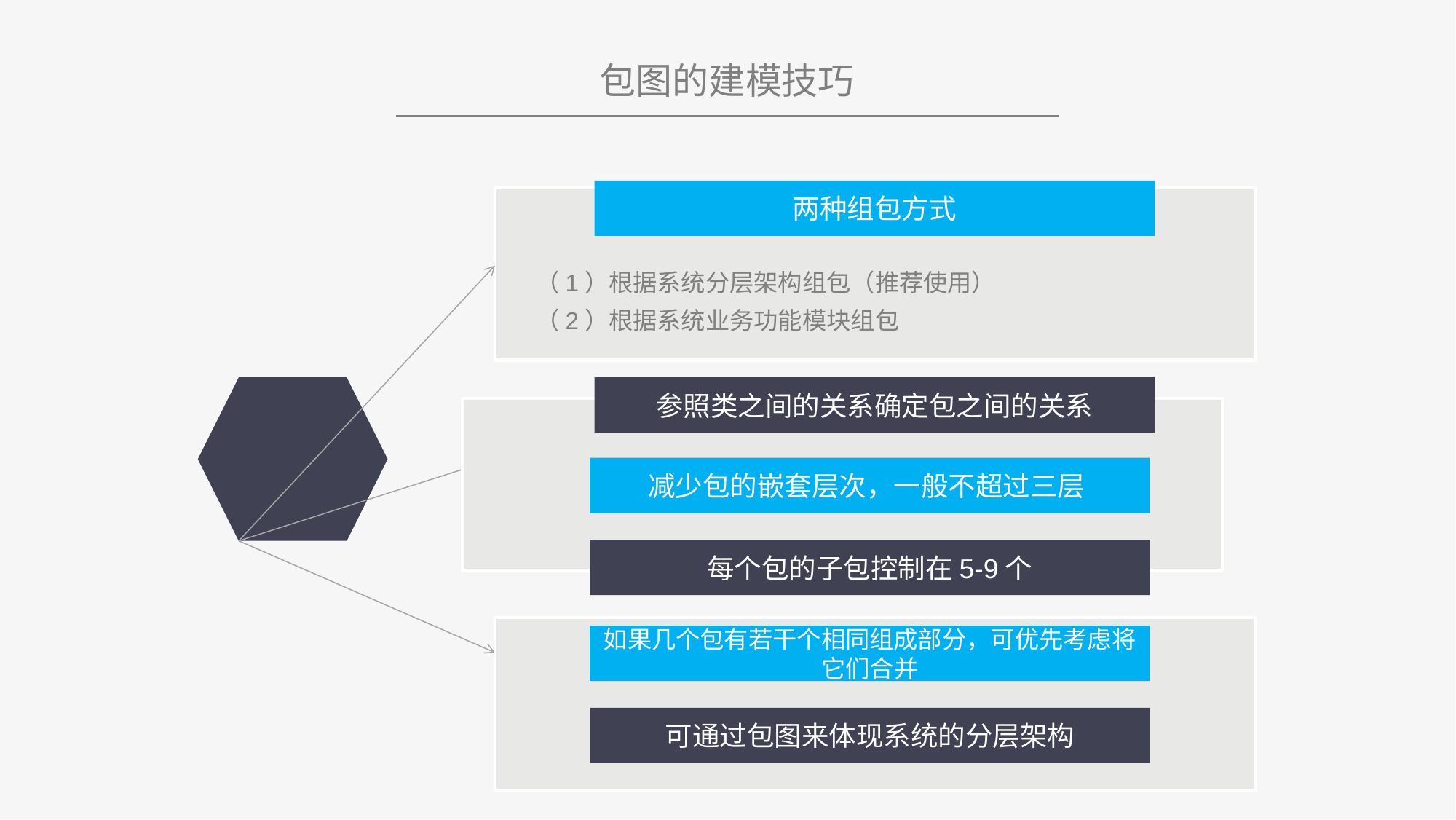

包图的建模技巧
两种组包方式

（1）根据系统分层架构组包（推荐使用）
（2）根据系统业务功能模块组包

参照类之间的关系确定包之间的关系

减少包的嵌套层次，一般不超过三层
每个包的子包控制在5-9个

如果几个包有若干个相同组成部分，可优先考虑将它们合并
可通过包图来体现系统的分层架构